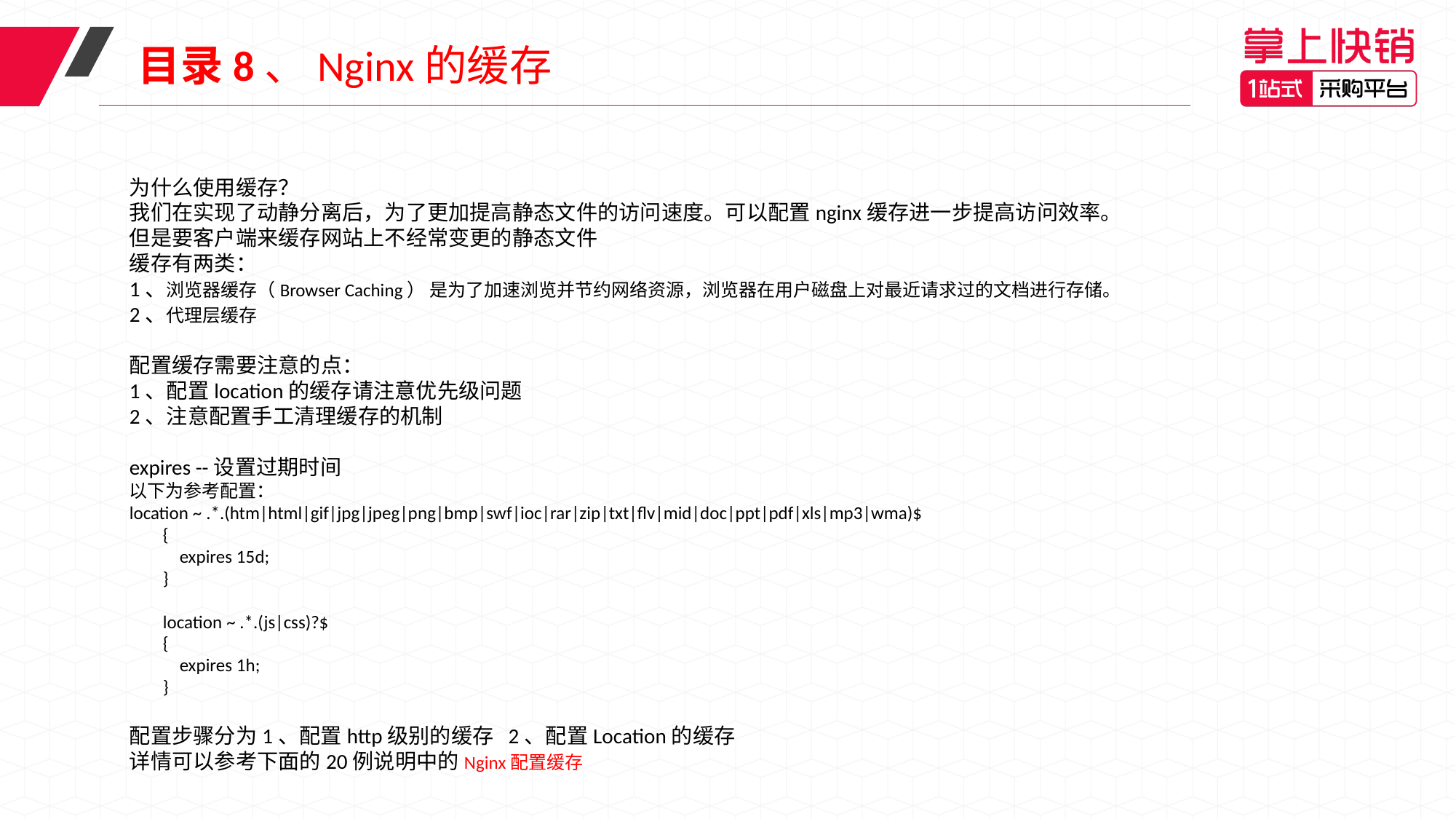

目录8、Nginx的缓存

为什么使用缓存？
我们在实现了动静分离后，为了更加提高静态文件的访问速度。可以配置nginx缓存进一步提高访问效率。
但是要客户端来缓存网站上不经常变更的静态文件
缓存有两类：
1、浏览器缓存（Browser Caching） 是为了加速浏览并节约网络资源，浏览器在用户磁盘上对最近请求过的文档进行存储。
2、代理层缓存

配置缓存需要注意的点：
1、配置location的缓存请注意优先级问题
2、注意配置手工清理缓存的机制

expires --设置过期时间
以下为参考配置：
location ~ .*.(htm|html|gif|jpg|jpeg|png|bmp|swf|ioc|rar|zip|txt|flv|mid|doc|ppt|pdf|xls|mp3|wma)$
        {
            expires 15d;
        }

        location ~ .*.(js|css)?$
        {
            expires 1h;
        }

配置步骤分为1、配置http级别的缓存  2、配置Location的缓存
详情可以参考下面的20例说明中的Nginx配置缓存